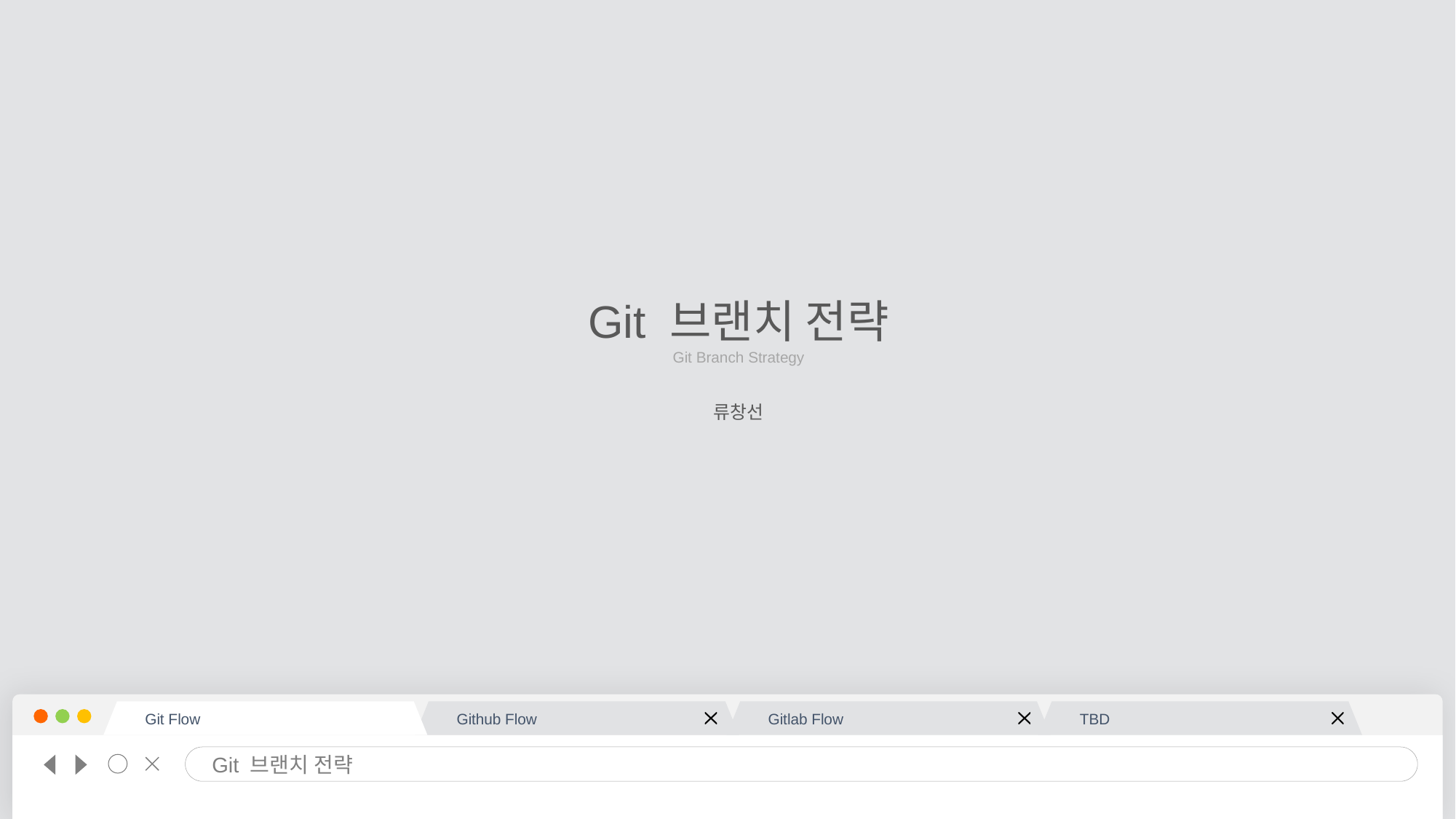

Git 브랜치 전략
Git Branch Strategy

류창선

Git Flow

Github Flow

Gitlab Flow

TBD

Git 브랜치 전략